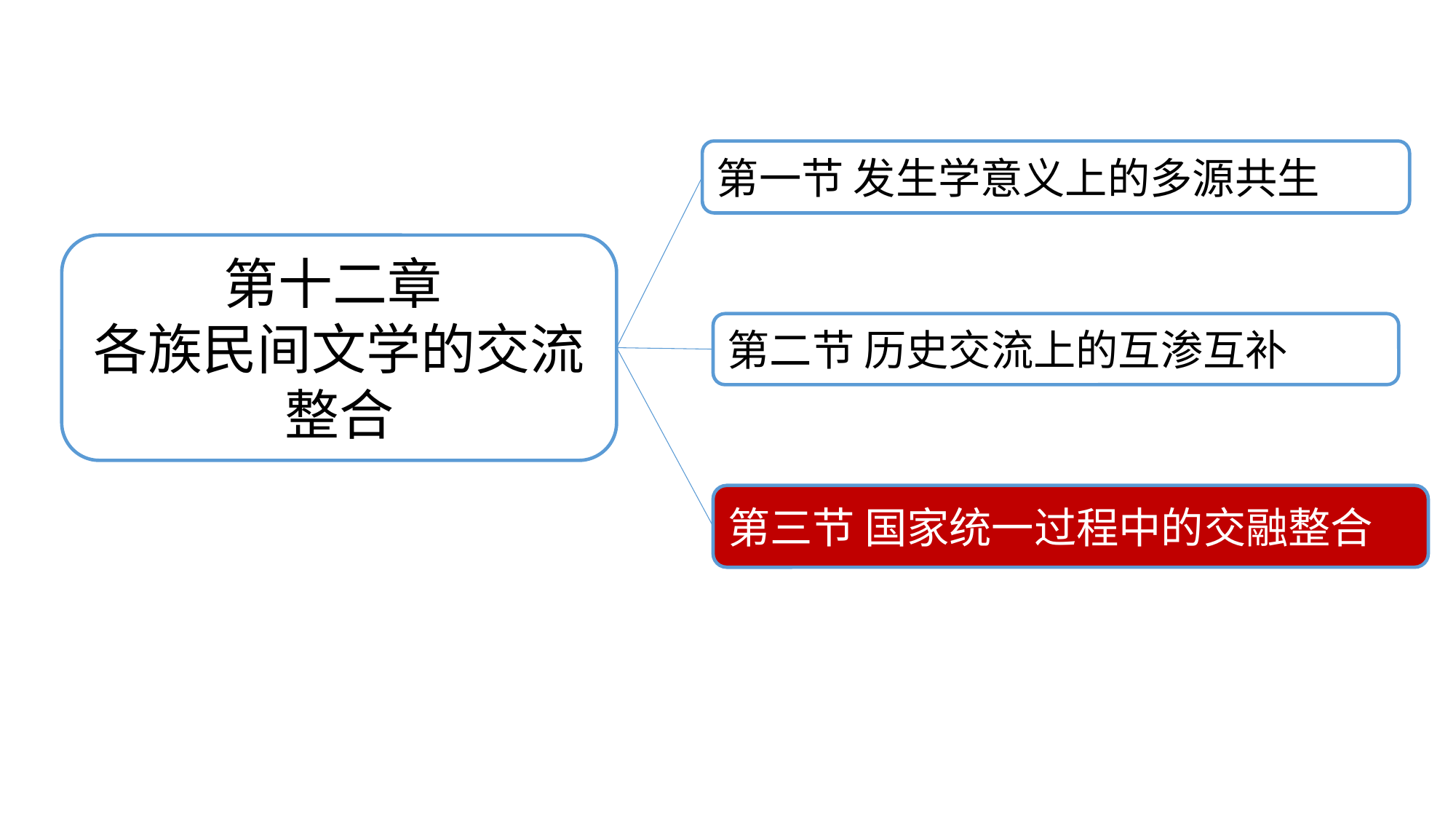

第一节 发生学意义上的多源共生
第十二章
各族民间文学的交流整合
第二节 历史交流上的互渗互补
第三节 国家统一过程中的交融整合